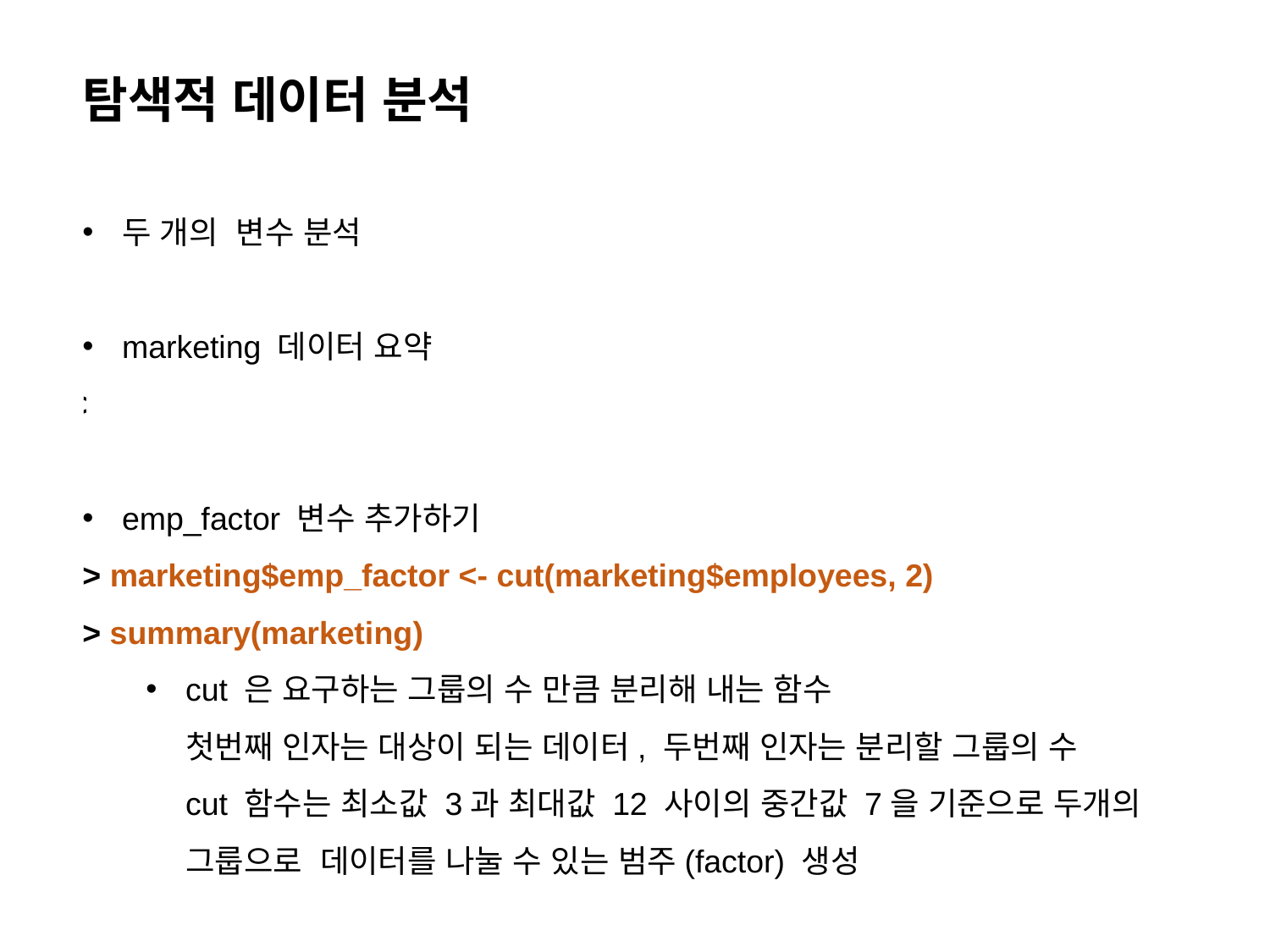

탐색적 데이터 분석
두 개의  변수 분석

marketing 데이터 요약
> summary(marketing)

emp_factor 변수 추가하기
> marketing$emp_factor <- cut(marketing$employees, 2)
> summary(marketing)
cut 은 요구하는 그룹의 수 만큼 분리해 내는 함수
첫번째 인자는 대상이 되는 데이터, 두번째 인자는 분리할 그룹의 수
cut 함수는 최소값 3과 최대값 12 사이의 중간값 7을 기준으로 두개의 그룹으로  데이터를 나눌 수 있는 범주(factor) 생성